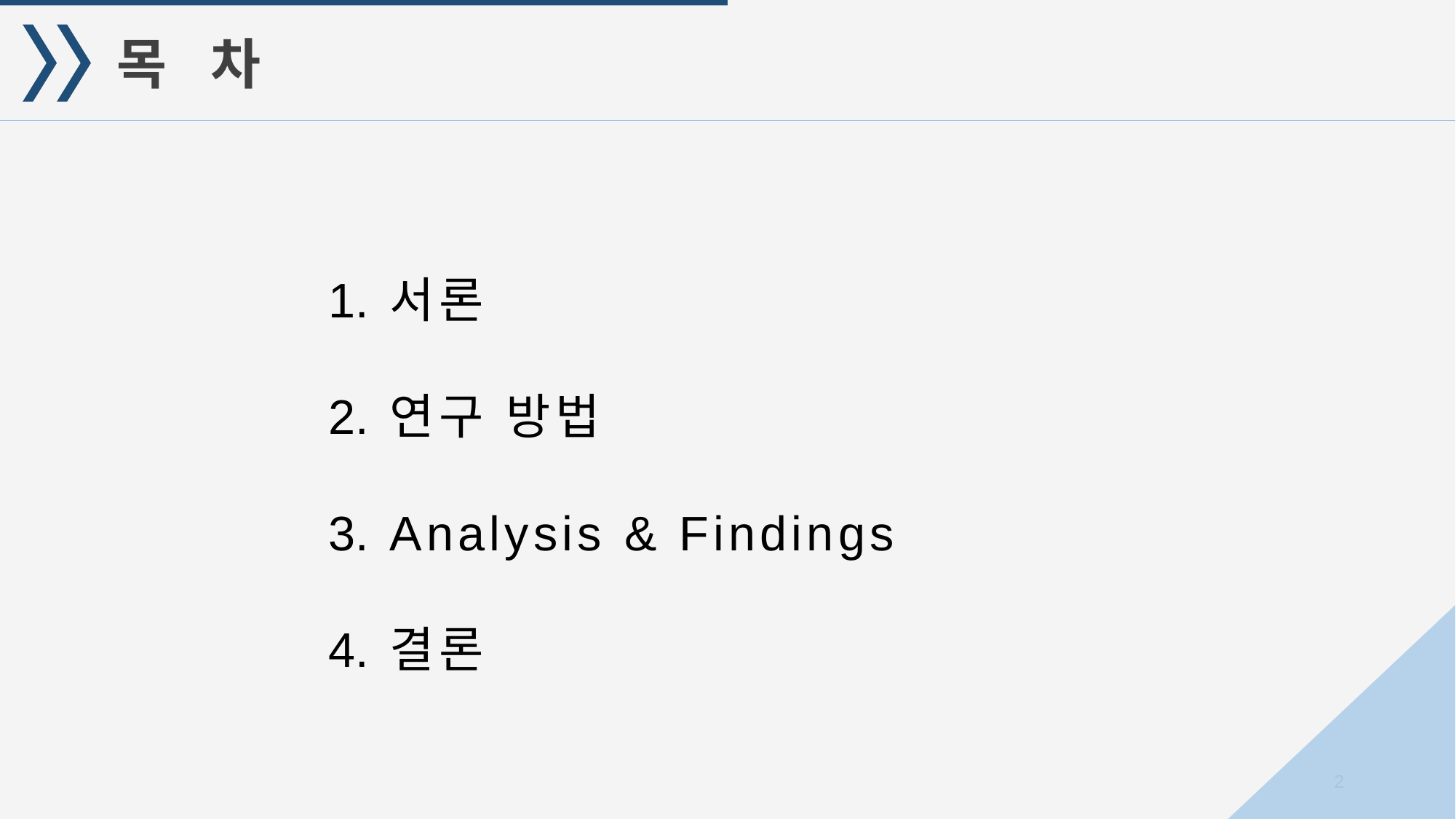

목  차

서론
연구 방법
Analysis & Findings
결론

2